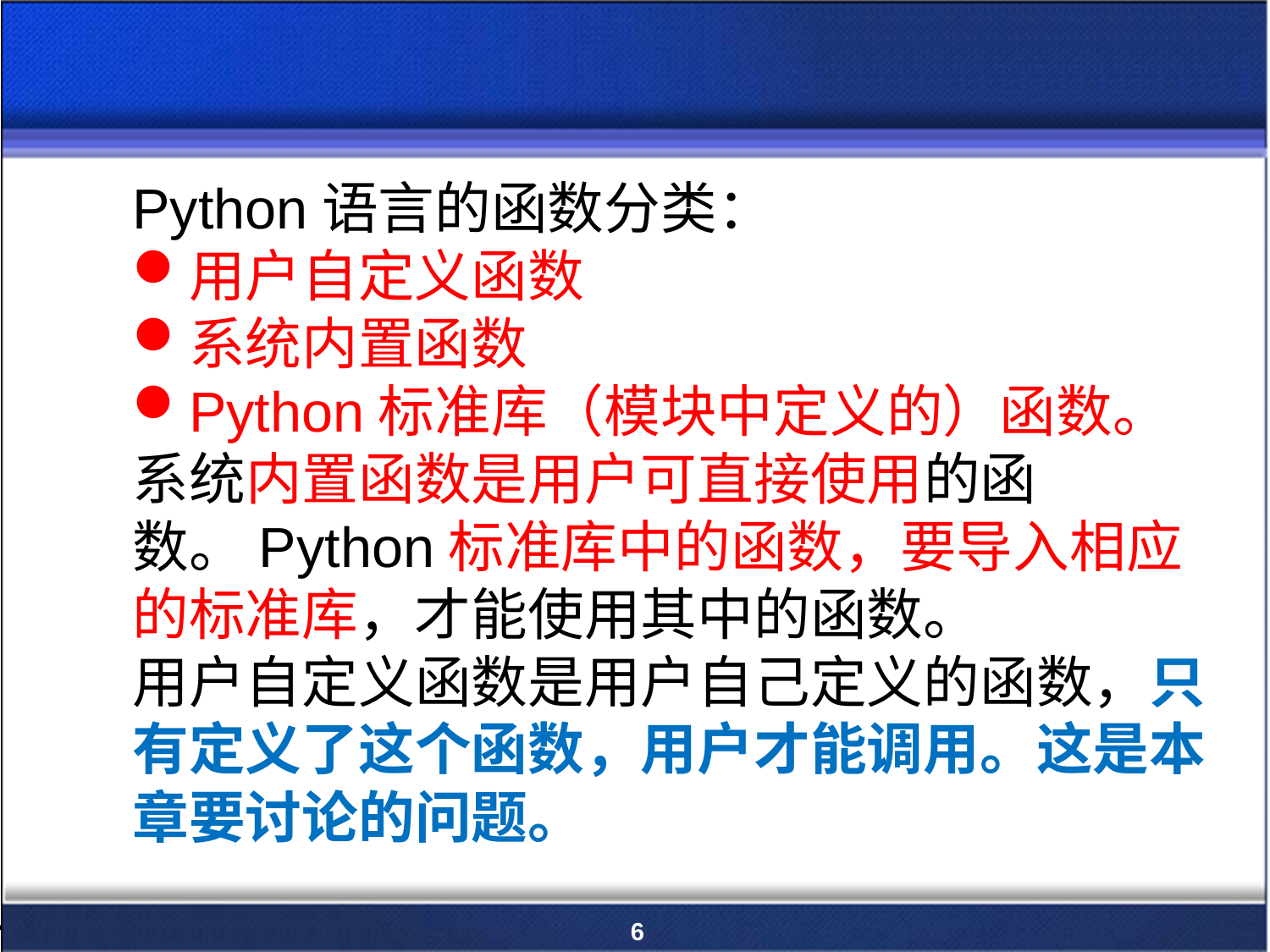

Python语言的函数分类：
用户自定义函数
系统内置函数
Python标准库（模块中定义的）函数。
系统内置函数是用户可直接使用的函数。Python标准库中的函数，要导入相应的标准库，才能使用其中的函数。
用户自定义函数是用户自己定义的函数，只有定义了这个函数，用户才能调用。这是本章要讨论的问题。
6